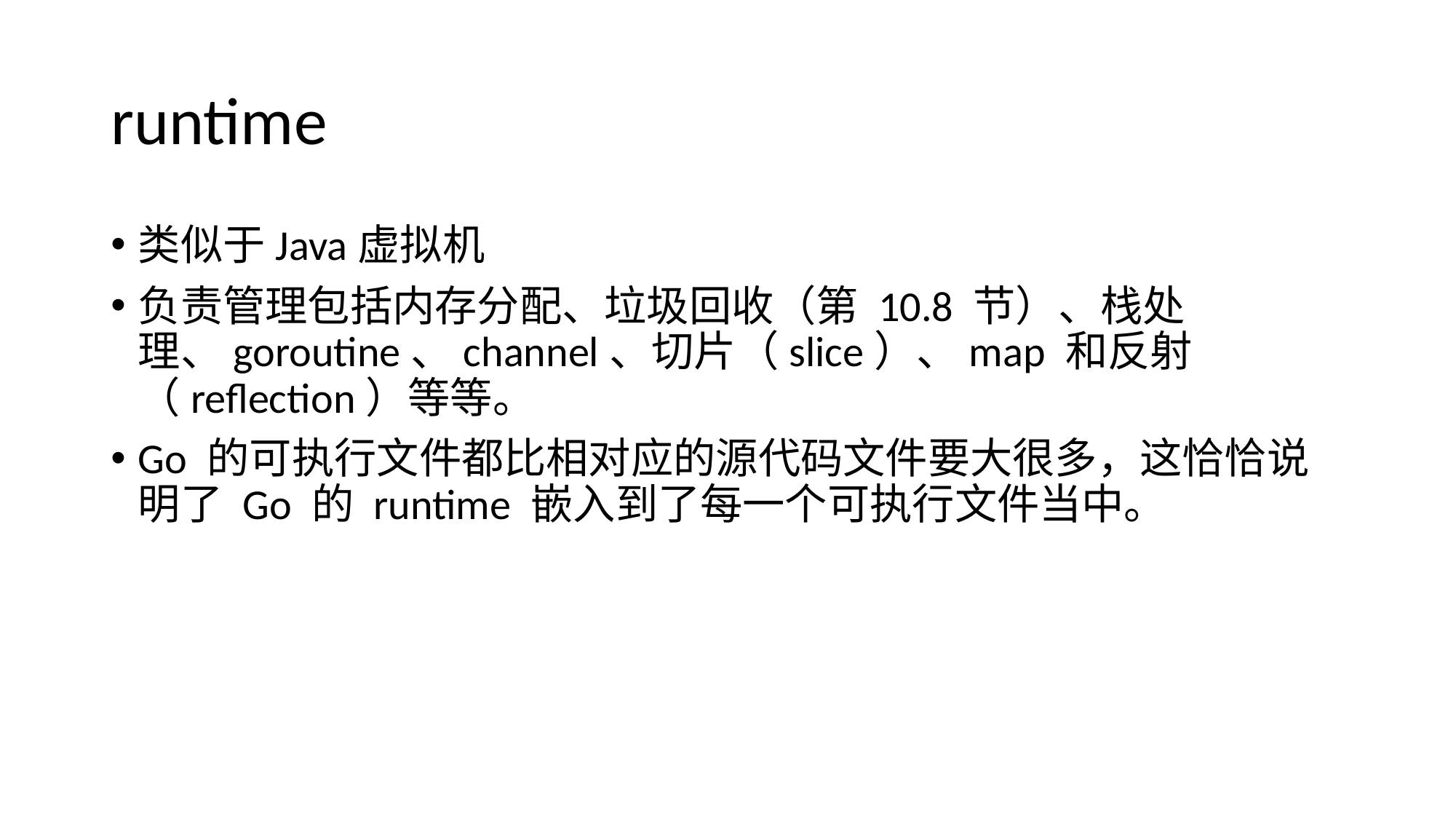

# runtime
类似于Java虚拟机
负责管理包括内存分配、垃圾回收（第 10.8 节）、栈处理、goroutine、channel、切片（slice）、map 和反射（reflection）等等。
Go 的可执行文件都比相对应的源代码文件要大很多，这恰恰说明了 Go 的 runtime 嵌入到了每一个可执行文件当中。